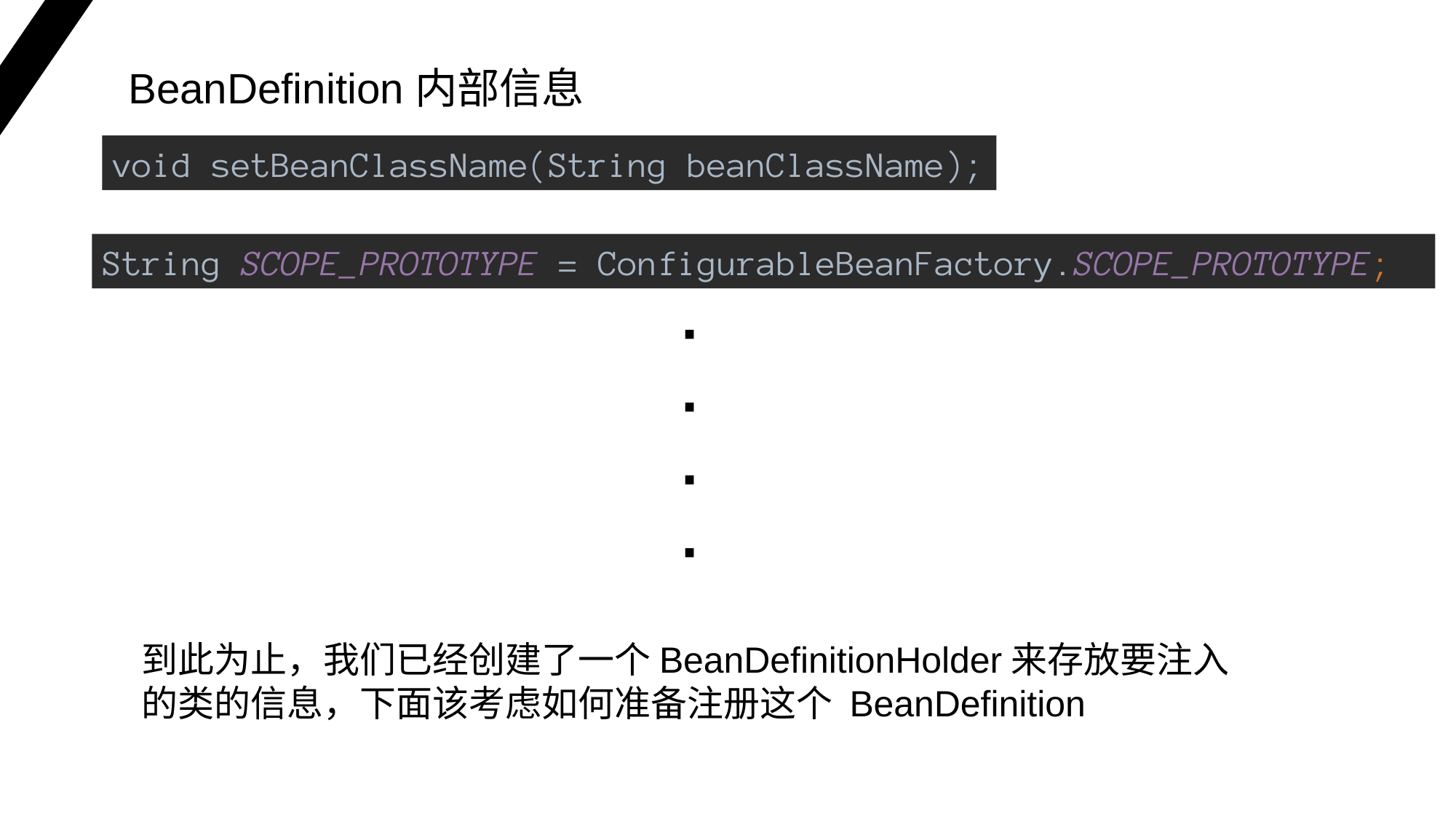

BeanDefinition内部信息
void setBeanClassName(String beanClassName);
String SCOPE_PROTOTYPE = ConfigurableBeanFactory.SCOPE_PROTOTYPE;
·
·
·
·
到此为止，我们已经创建了一个BeanDefinitionHolder来存放要注入的类的信息，下面该考虑如何准备注册这个 BeanDefinition